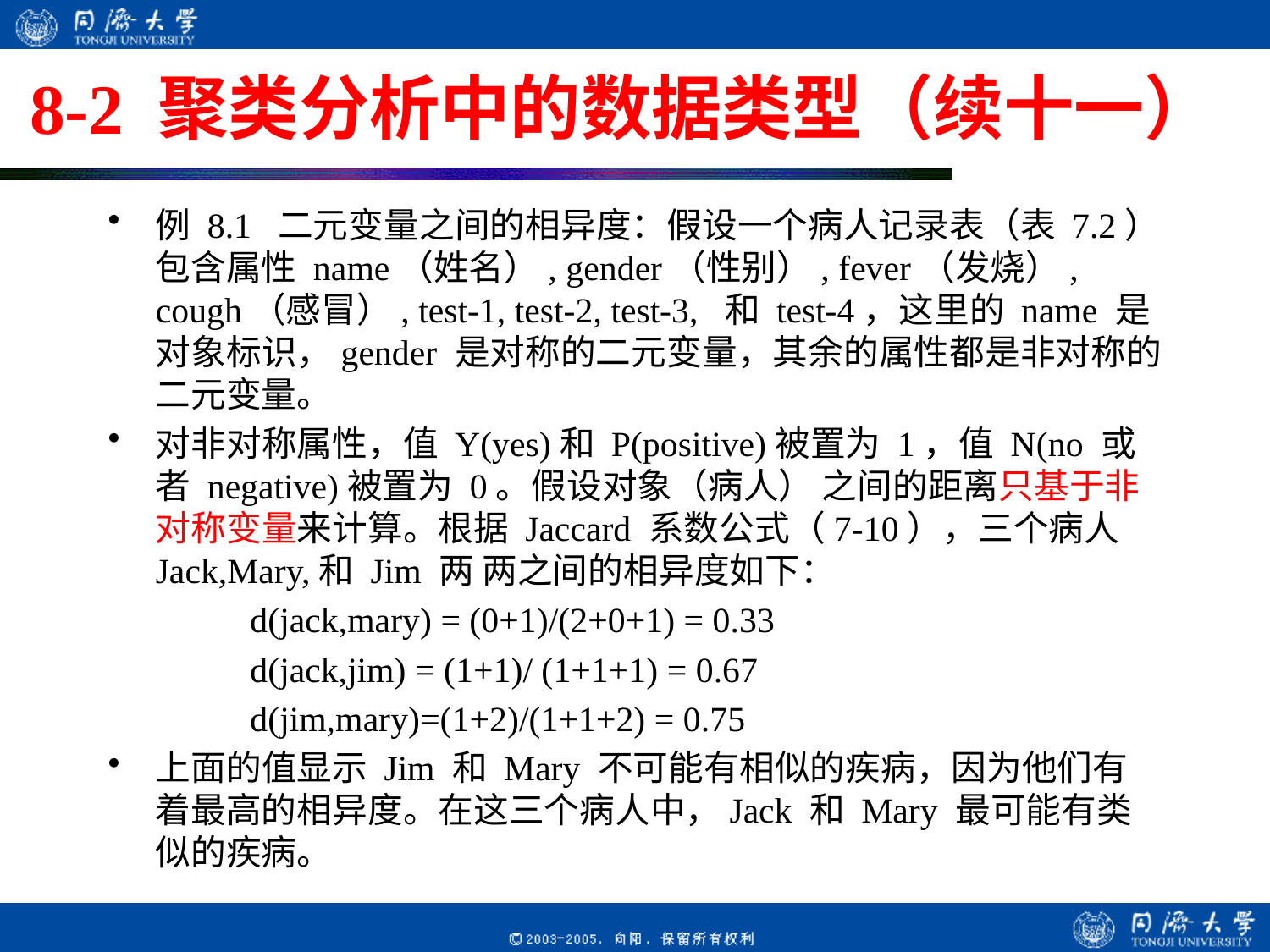

# 8-2 聚类分析中的数据类型（续十一）
例 8.1  二元变量之间的相异度：假设一个病人记录表（表 7.2）包含属性 name（姓名）, gender（性别）, fever（发烧）, cough（感冒）, test-1, test-2, test-3,  和 test-4，这里的 name 是对象标识，gender 是对称的二元变量，其余的属性都是非对称的二元变量。
对非对称属性，值 Y(yes)和 P(positive)被置为 1，值 N(no 或者 negative)被置为 0。假设对象（病人） 之间的距离只基于非对称变量来计算。根据 Jaccard 系数公式（7-10），三个病人 Jack,Mary,和 Jim 两 两之间的相异度如下：
                d(jack,mary) = (0+1)/(2+0+1) = 0.33
                d(jack,jim) = (1+1)/ (1+1+1) = 0.67
                d(jim,mary)=(1+2)/(1+1+2) = 0.75
上面的值显示 Jim 和 Mary 不可能有相似的疾病，因为他们有着最高的相异度。在这三个病人中，Jack 和 Mary 最可能有类似的疾病。